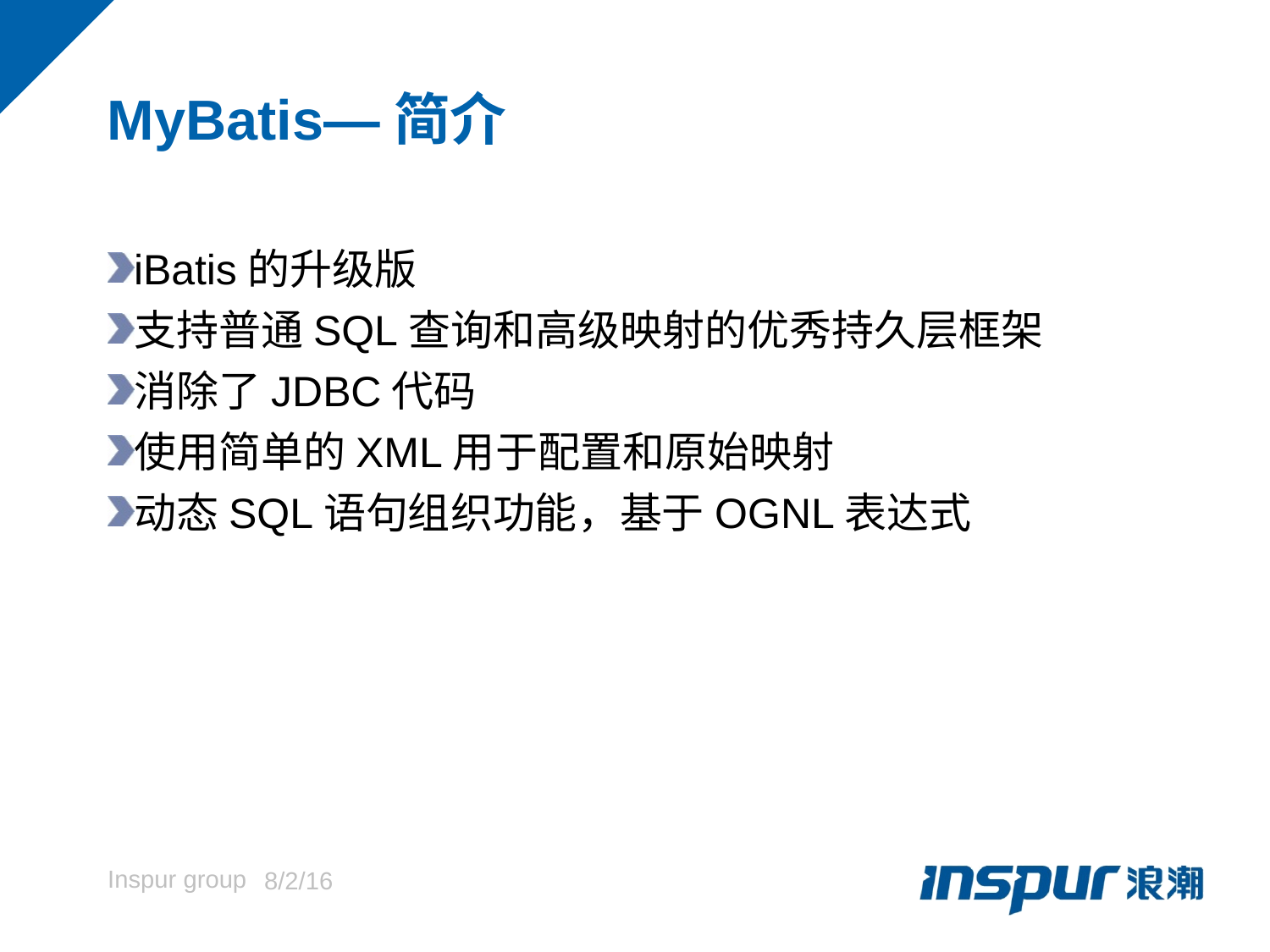

MyBatis—简介
iBatis的升级版
支持普通SQL查询和高级映射的优秀持久层框架
消除了JDBC代码
使用简单的XML用于配置和原始映射
动态SQL语句组织功能，基于OGNL表达式

Inspur group
8/2/16